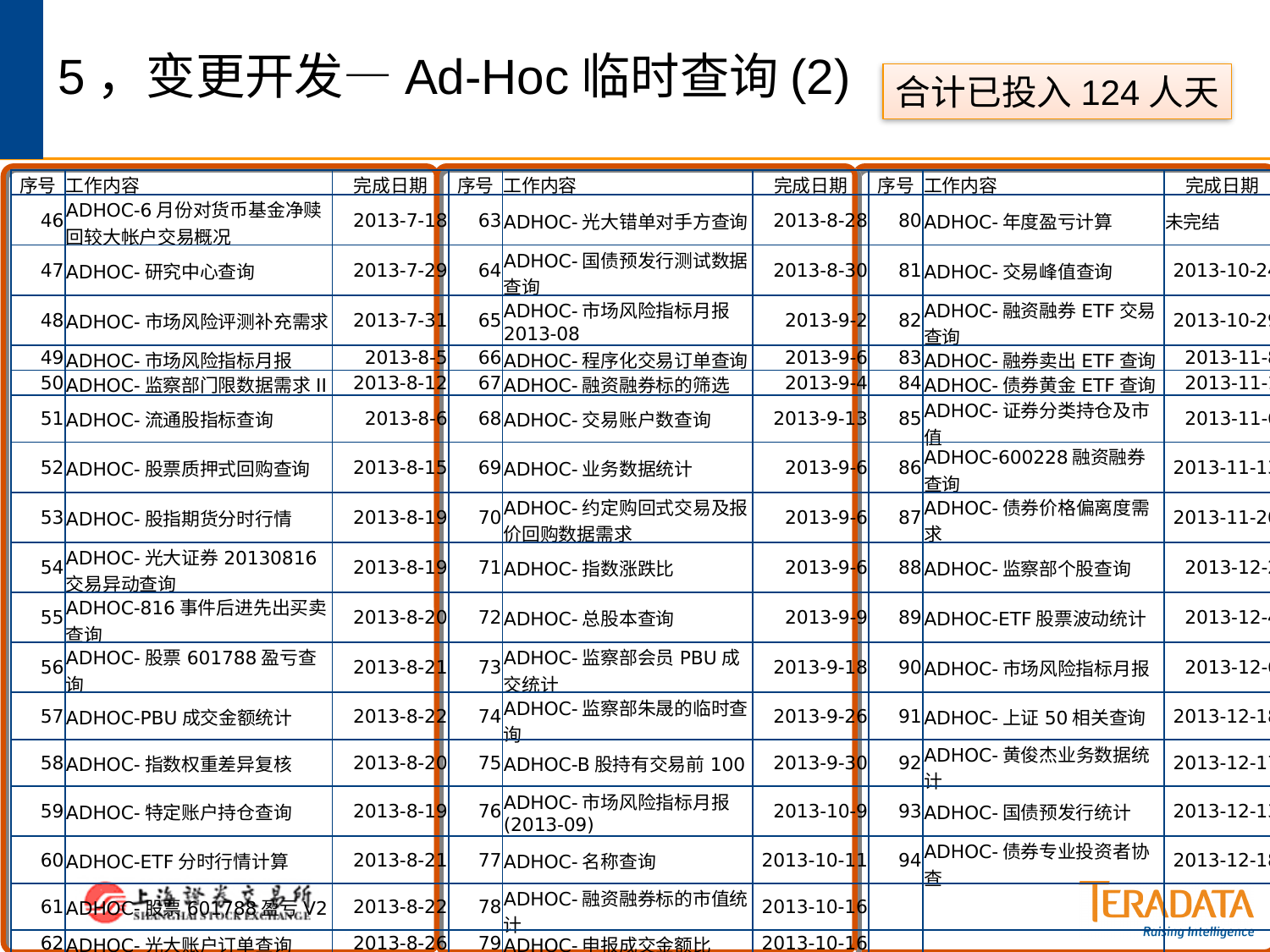

# 5，变更开发—Ad-Hoc临时查询(2)
合计已投入124人天

| 序号 | 工作内容 | 完成日期 | 序号 | 工作内容 | 完成日期 | 序号 | 工作内容 | 完成日期 |
| --- | --- | --- | --- | --- | --- | --- | --- | --- |
| 46 | ADHOC-6月份对货币基金净赎回较大帐户交易概况 | 2013-7-18 | 63 | ADHOC-光大错单对手方查询 | 2013-8-28 | 80 | ADHOC-年度盈亏计算 | 未完结 |
| 47 | ADHOC-研究中心查询 | 2013-7-29 | 64 | ADHOC-国债预发行测试数据查询 | 2013-8-30 | 81 | ADHOC-交易峰值查询 | 2013-10-24 |
| 48 | ADHOC-市场风险评测补充需求 | 2013-7-31 | 65 | ADHOC-市场风险指标月报2013-08 | 2013-9-2 | 82 | ADHOC-融资融券ETF交易查询 | 2013-10-29 |
| 49 | ADHOC-市场风险指标月报 | 2013-8-5 | 66 | ADHOC-程序化交易订单查询 | 2013-9-6 | 83 | ADHOC-融券卖出ETF查询 | 2013-11-8 |
| 50 | ADHOC-监察部门限数据需求II | 2013-8-12 | 67 | ADHOC-融资融券标的筛选 | 2013-9-4 | 84 | ADHOC-债券黄金ETF查询 | 2013-11-1 |
| 51 | ADHOC-流通股指标查询 | 2013-8-6 | 68 | ADHOC-交易账户数查询 | 2013-9-13 | 85 | ADHOC-证券分类持仓及市值 | 2013-11-6 |
| 52 | ADHOC-股票质押式回购查询 | 2013-8-15 | 69 | ADHOC-业务数据统计 | 2013-9-6 | 86 | ADHOC-600228融资融券查询 | 2013-11-13 |
| 53 | ADHOC-股指期货分时行情 | 2013-8-19 | 70 | ADHOC-约定购回式交易及报价回购数据需求 | 2013-9-6 | 87 | ADHOC-债券价格偏离度需求 | 2013-11-20 |
| 54 | ADHOC-光大证券20130816交易异动查询 | 2013-8-19 | 71 | ADHOC-指数涨跌比 | 2013-9-6 | 88 | ADHOC-监察部个股查询 | 2013-12-2 |
| 55 | ADHOC-816事件后进先出买卖查询 | 2013-8-20 | 72 | ADHOC-总股本查询 | 2013-9-9 | 89 | ADHOC-ETF股票波动统计 | 2013-12-4 |
| 56 | ADHOC-股票601788盈亏查询 | 2013-8-21 | 73 | ADHOC-监察部会员PBU成交统计 | 2013-9-18 | 90 | ADHOC-市场风险指标月报 | 2013-12-6 |
| 57 | ADHOC-PBU成交金额统计 | 2013-8-22 | 74 | ADHOC-监察部朱晟的临时查询 | 2013-9-26 | 91 | ADHOC-上证50相关查询 | 2013-12-18 |
| 58 | ADHOC-指数权重差异复核 | 2013-8-20 | 75 | ADHOC-B股持有交易前100 | 2013-9-30 | 92 | ADHOC-黄俊杰业务数据统计 | 2013-12-17 |
| 59 | ADHOC-特定账户持仓查询 | 2013-8-19 | 76 | ADHOC-市场风险指标月报(2013-09) | 2013-10-9 | 93 | ADHOC-国债预发行统计 | 2013-12-13 |
| 60 | ADHOC-ETF分时行情计算 | 2013-8-21 | 77 | ADHOC-名称查询 | 2013-10-11 | 94 | ADHOC-债券专业投资者协查 | 2013-12-18 |
| 61 | ADHOC-股票601788盈亏V2 | 2013-8-22 | 78 | ADHOC-融资融券标的市值统计 | 2013-10-16 |  |  |  |
| 62 | ADHOC-光大账户订单查询 | 2013-8-26 | 79 | ADHOC-申报成交金额比 | 2013-10-16 |  |  |  |